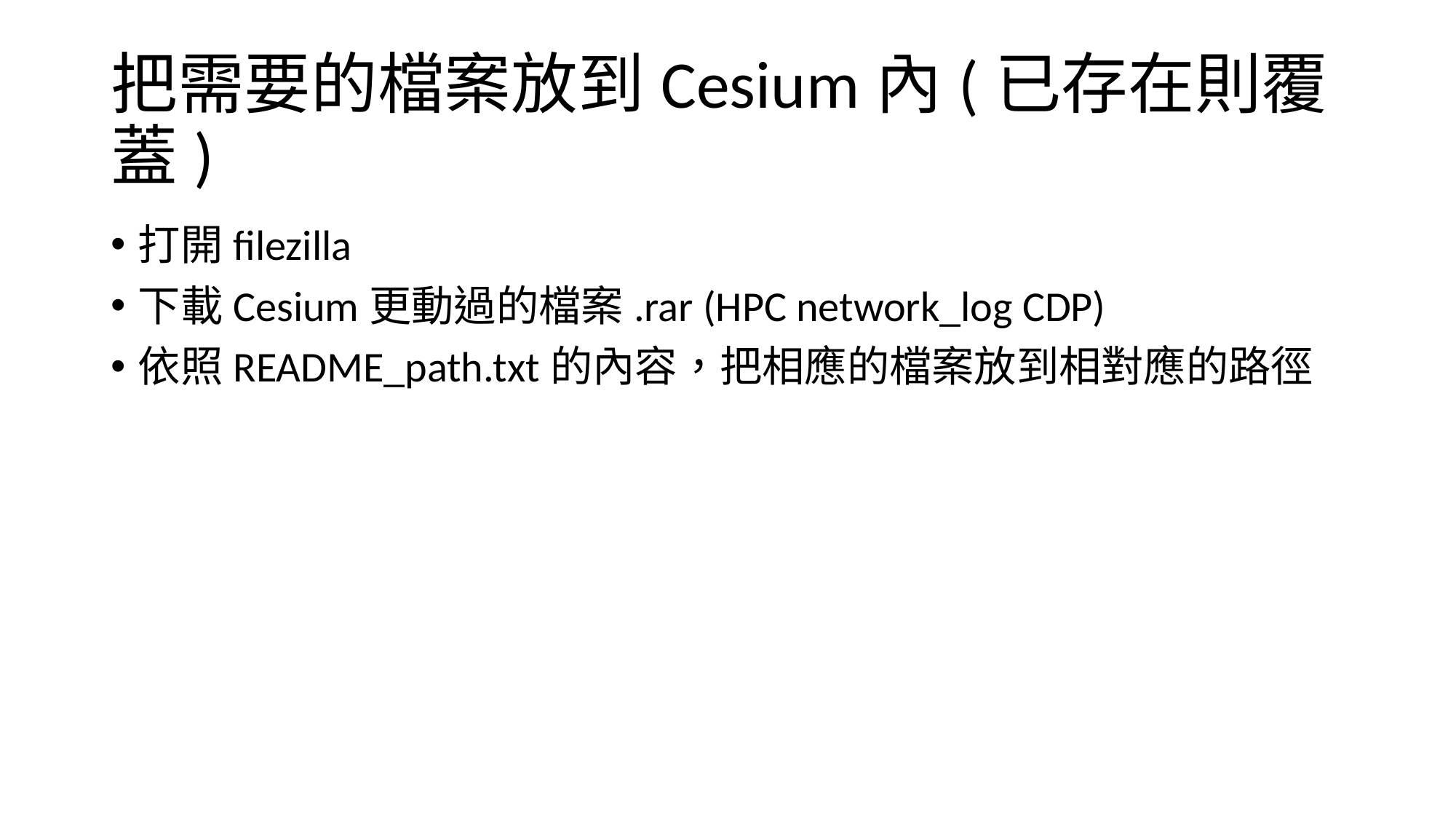

# 把需要的檔案放到Cesium內(已存在則覆蓋)
打開filezilla
下載Cesium更動過的檔案.rar (HPC network_log CDP)
依照README_path.txt的內容，把相應的檔案放到相對應的路徑